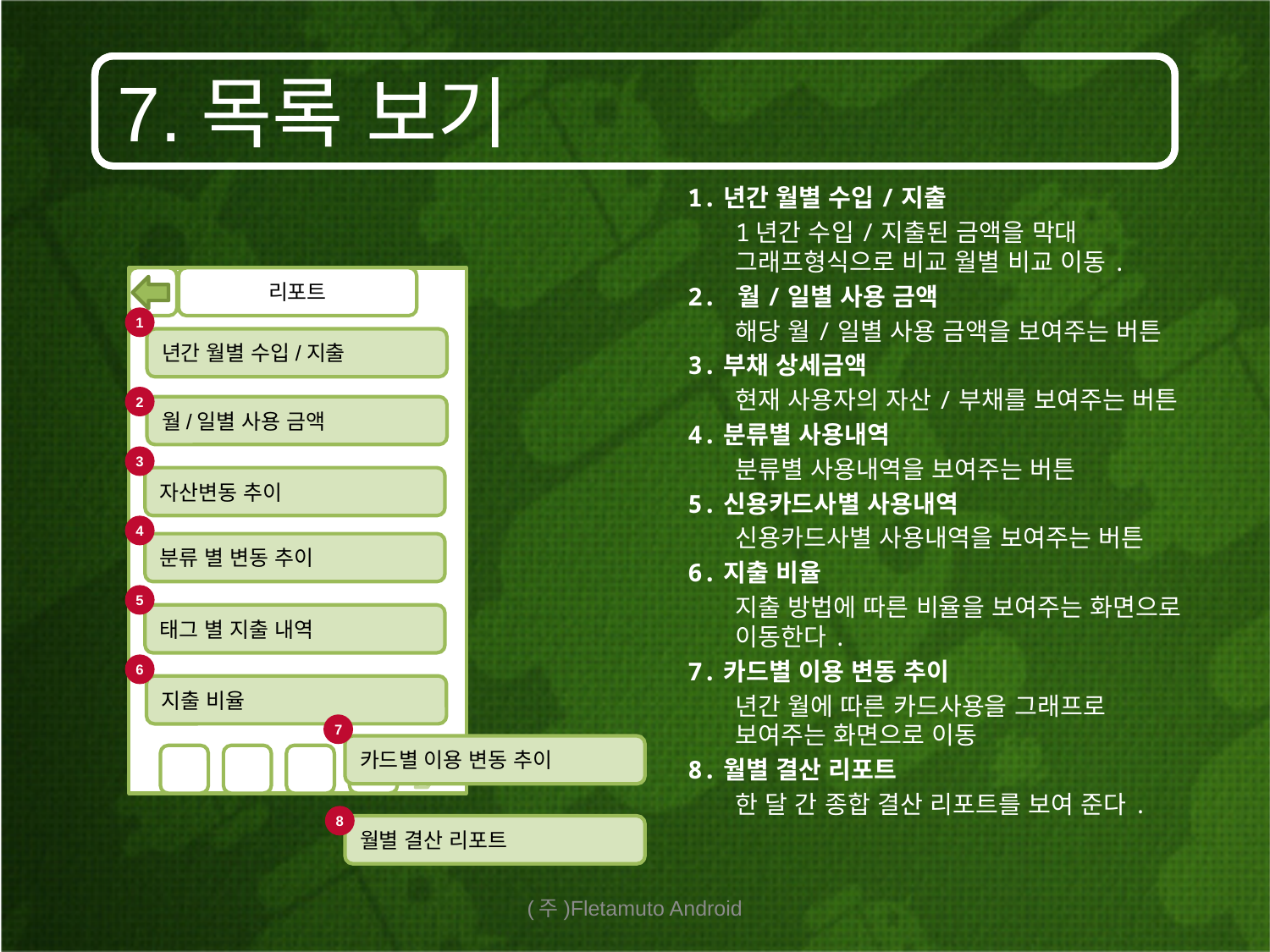

# 7.목록 보기
1.년간 월별 수입/지출
	1년간 수입/지출된 금액을 막대 그래프형식으로 비교 월별 비교 이동.
2. 월/일별 사용 금액
	해당 월/일별 사용 금액을 보여주는 버튼
3.부채 상세금액
	현재 사용자의 자산/부채를 보여주는 버튼
4.분류별 사용내역
	분류별 사용내역을 보여주는 버튼
5.신용카드사별 사용내역
	신용카드사별 사용내역을 보여주는 버튼
6.지출 비율
	지출 방법에 따른 비율을 보여주는 화면으로 이동한다.
7.카드별 이용 변동 추이
	년간 월에 따른 카드사용을 그래프로 보여주는 화면으로 이동
8.월별 결산 리포트
	한 달 간 종합 결산 리포트를 보여 준다.

리포트

1

년간 월별 수입/지출
2
월/일별 사용 금액
3
자산변동 추이
4
분류 별 변동 추이
5
태그 별 지출 내역
6
지출 비율
7
카드별 이용 변동 추이

8
월별 결산 리포트
(주)Fletamuto Android